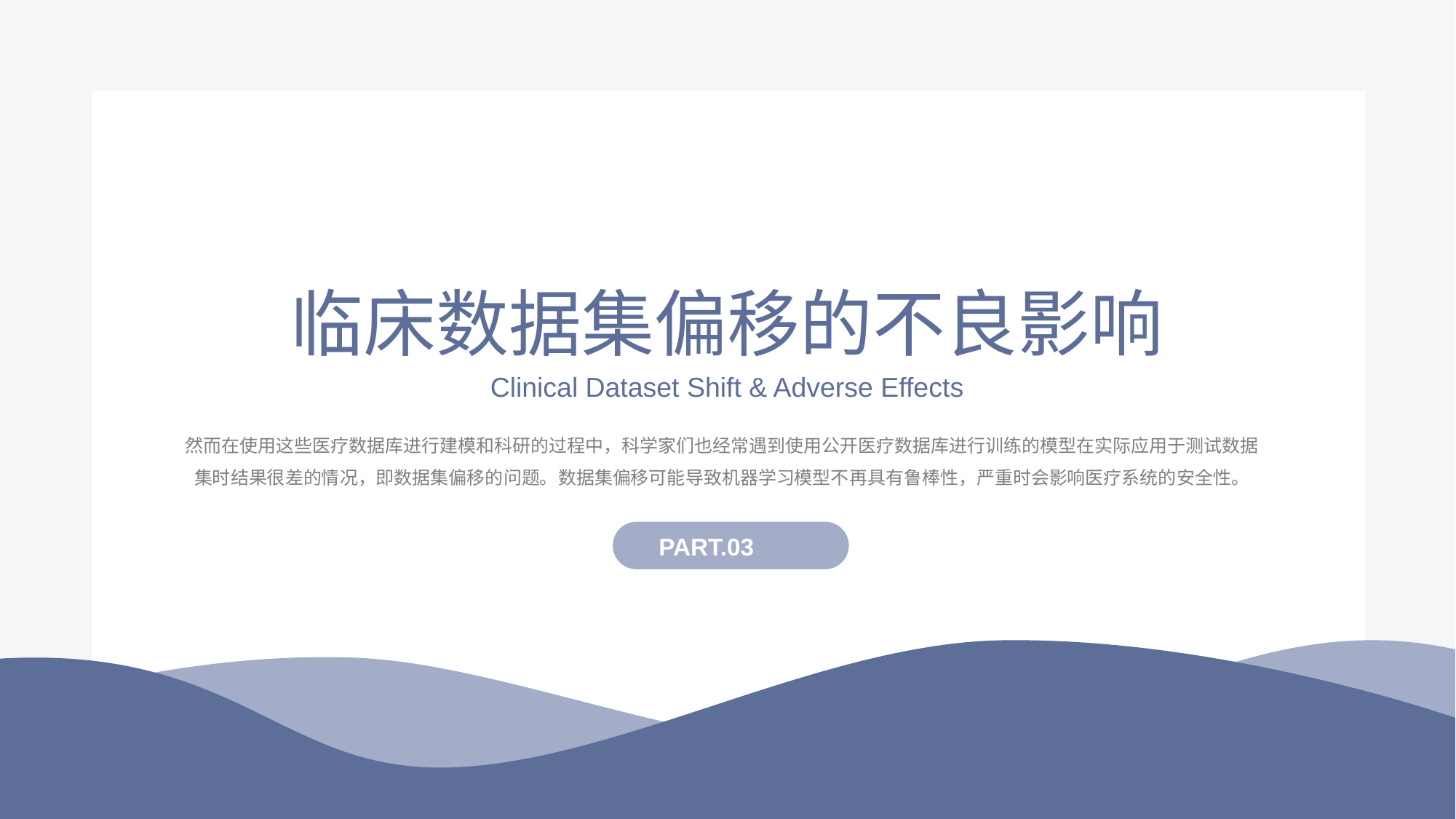

临床数据集偏移的不良影响
Clinical Dataset Shift & Adverse Effects
然而在使用这些医疗数据库进行建模和科研的过程中，科学家们也经常遇到使用公开医疗数据库进行训练的模型在实际应用于测试数据集时结果很差的情况，即数据集偏移的问题。数据集偏移可能导致机器学习模型不再具有鲁棒性，严重时会影响医疗系统的安全性。

PART.03